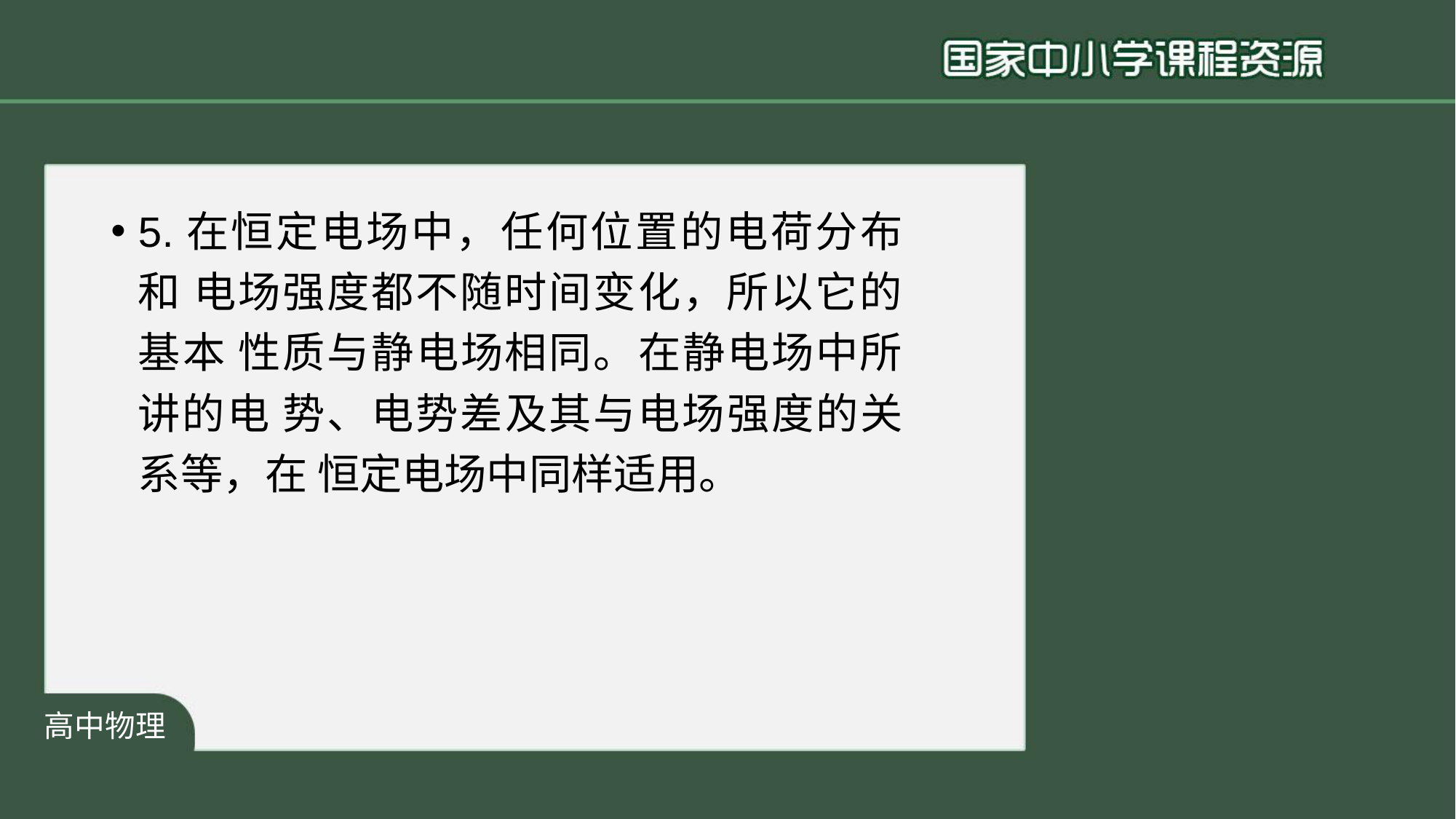

小学语文
5.在恒定电场中，任何位置的电荷分布和 电场强度都不随时间变化，所以它的基本 性质与静电场相同。在静电场中所讲的电 势、电势差及其与电场强度的关系等，在 恒定电场中同样适用。
高中物理